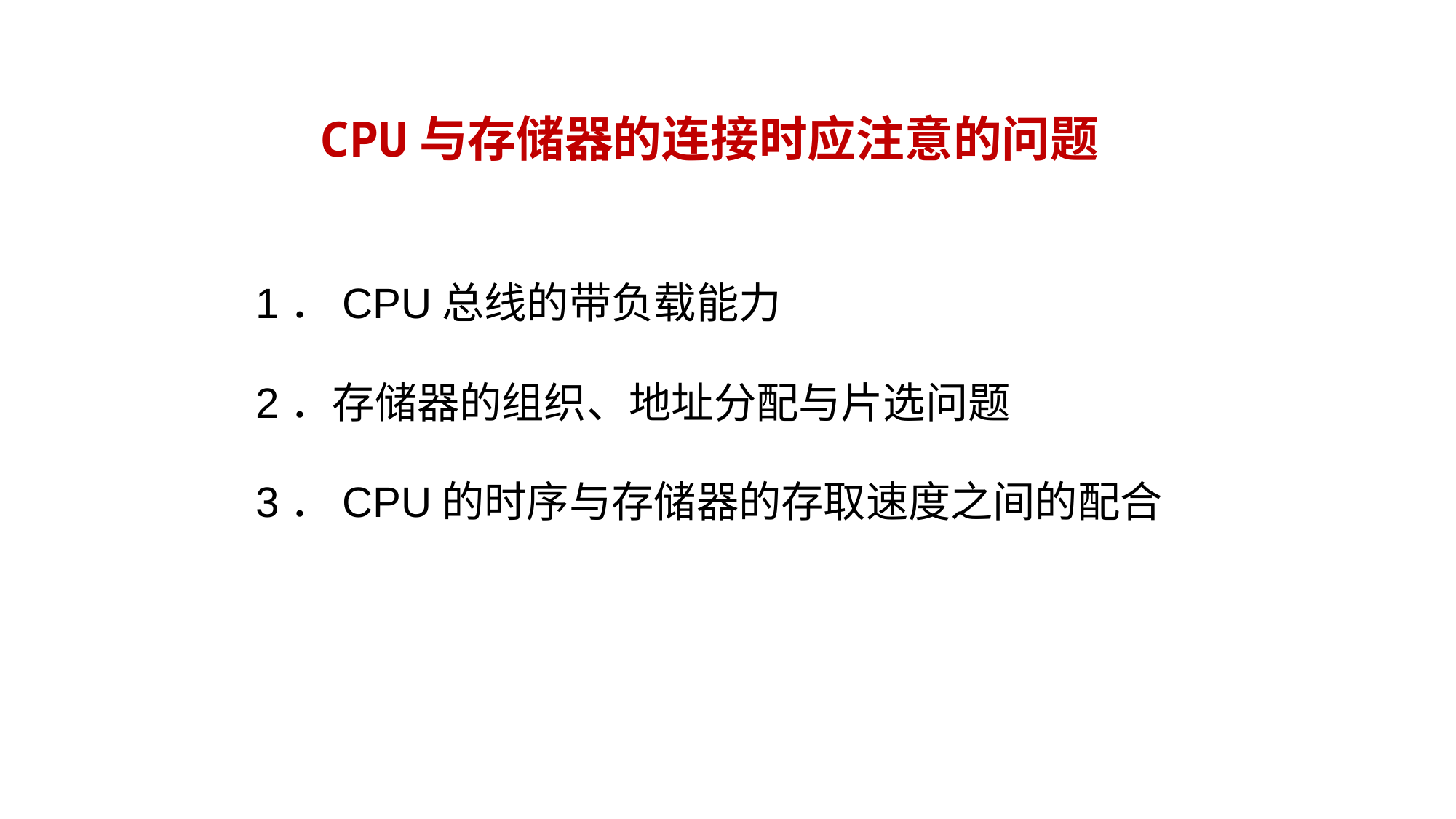

# CPU与存储器的连接时应注意的问题
1．CPU总线的带负载能力
2．存储器的组织、地址分配与片选问题
3．CPU的时序与存储器的存取速度之间的配合